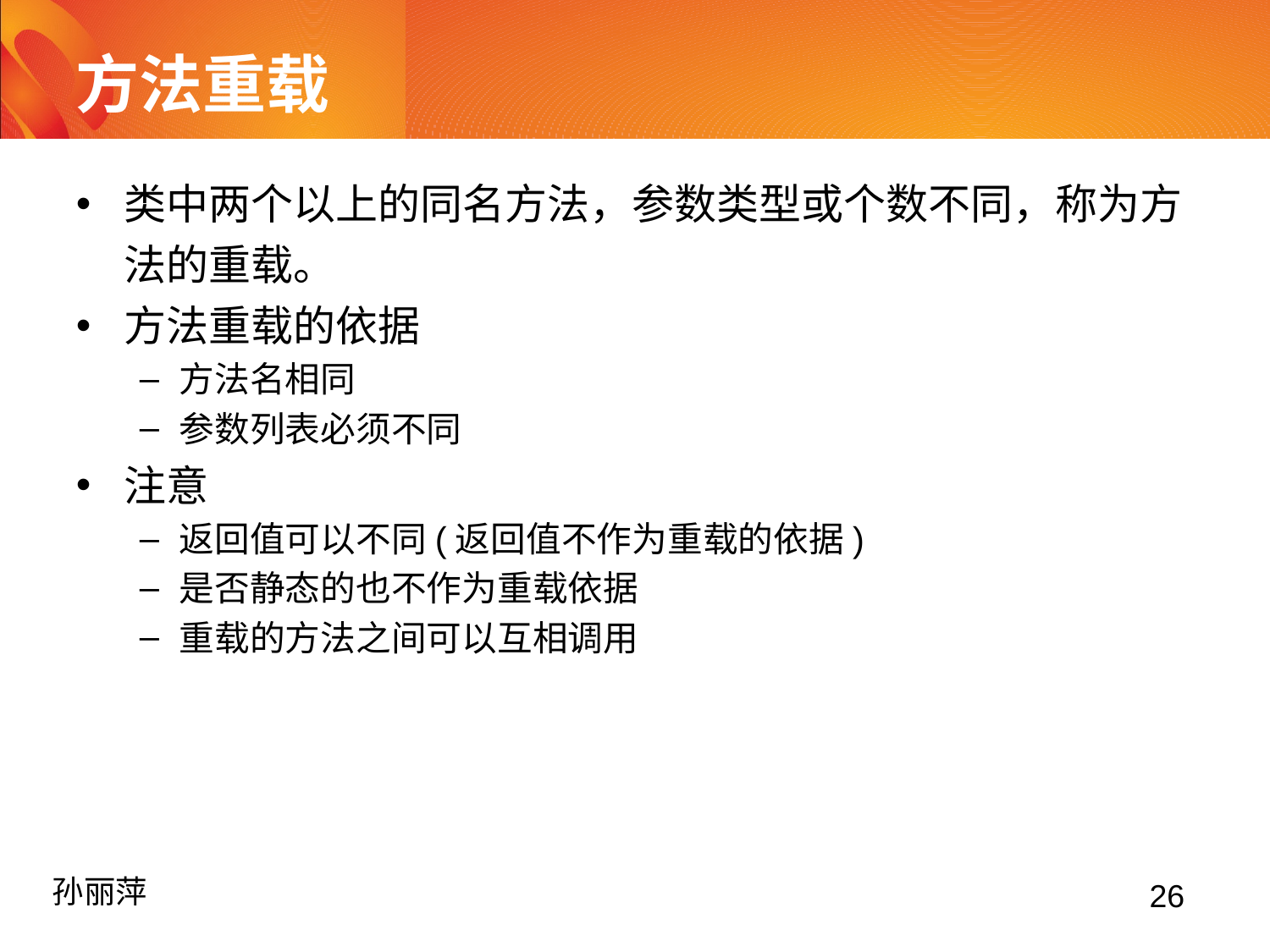

# 方法重载
类中两个以上的同名方法，参数类型或个数不同，称为方法的重载。
方法重载的依据
方法名相同
参数列表必须不同
注意
返回值可以不同(返回值不作为重载的依据)
是否静态的也不作为重载依据
重载的方法之间可以互相调用